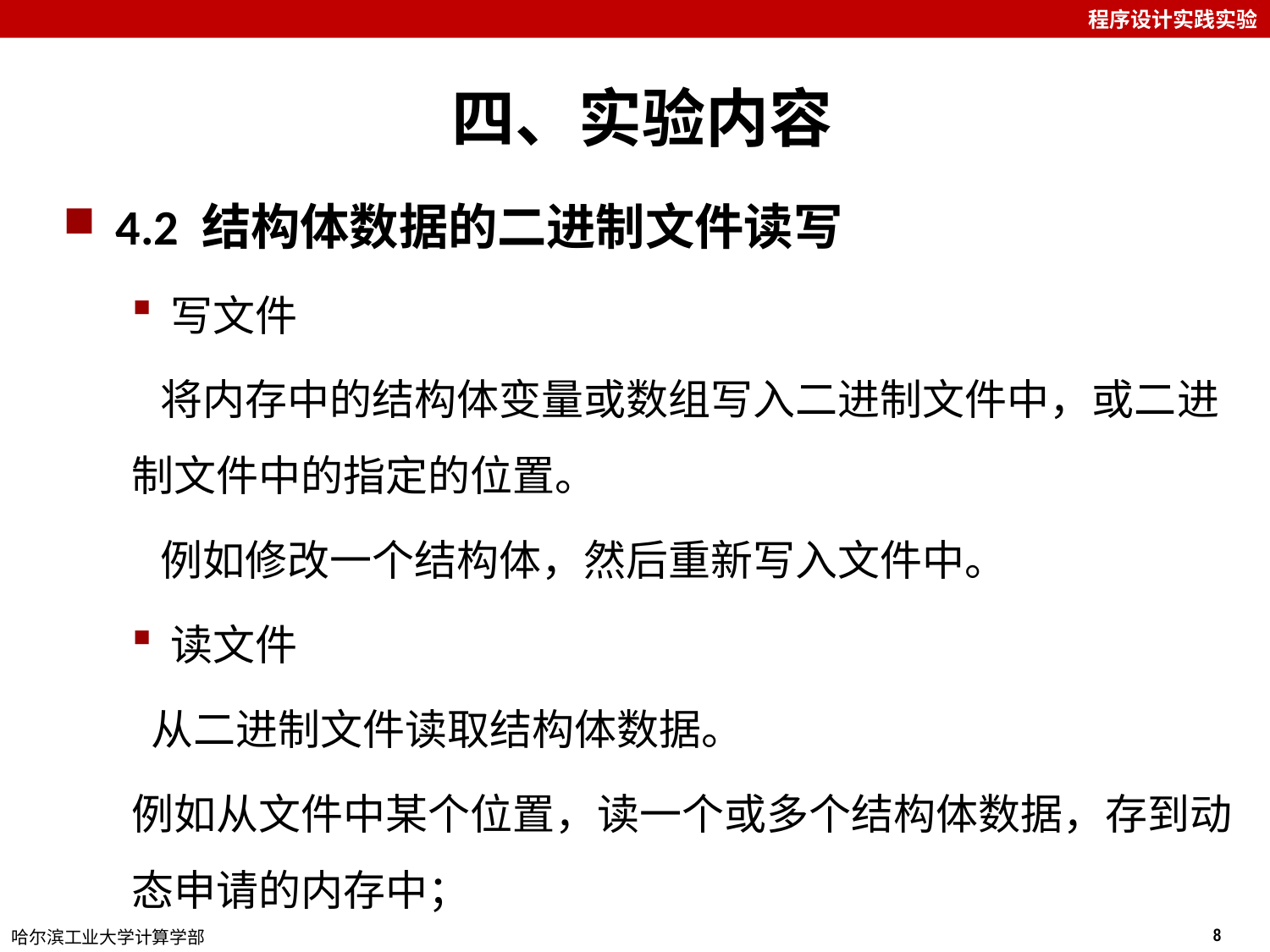

# 四、实验内容
4.2 结构体数据的二进制文件读写
写文件
  将内存中的结构体变量或数组写入二进制文件中，或二进制文件中的指定的位置。
  例如修改一个结构体，然后重新写入文件中。
读文件
 从二进制文件读取结构体数据。
例如从文件中某个位置，读一个或多个结构体数据，存到动态申请的内存中；